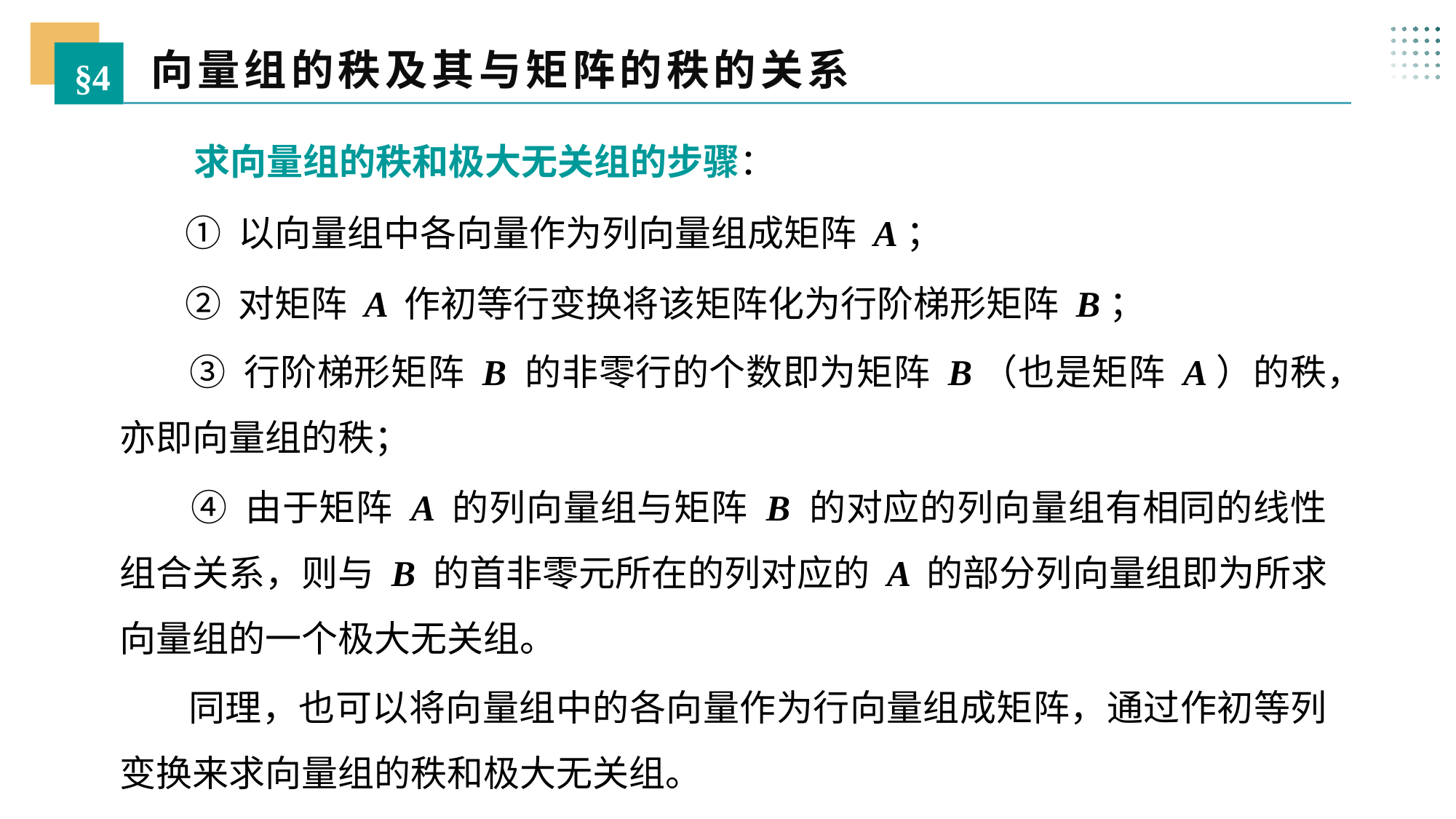

向量组的秩及其与矩阵的秩的关系
§4
        求向量组的秩和极大无关组的步骤：
        ① 以向量组中各向量作为列向量组成矩阵 A；
        ② 对矩阵 A 作初等行变换将该矩阵化为行阶梯形矩阵 B；
        ③ 行阶梯形矩阵 B 的非零行的个数即为矩阵 B（也是矩阵 A）的秩，亦即向量组的秩；
        ④ 由于矩阵 A 的列向量组与矩阵 B 的对应的列向量组有相同的线性组合关系，则与 B 的首非零元所在的列对应的 A 的部分列向量组即为所求向量组的一个极大无关组。
       同理，也可以将向量组中的各向量作为行向量组成矩阵，通过作初等列变换来求向量组的秩和极大无关组。